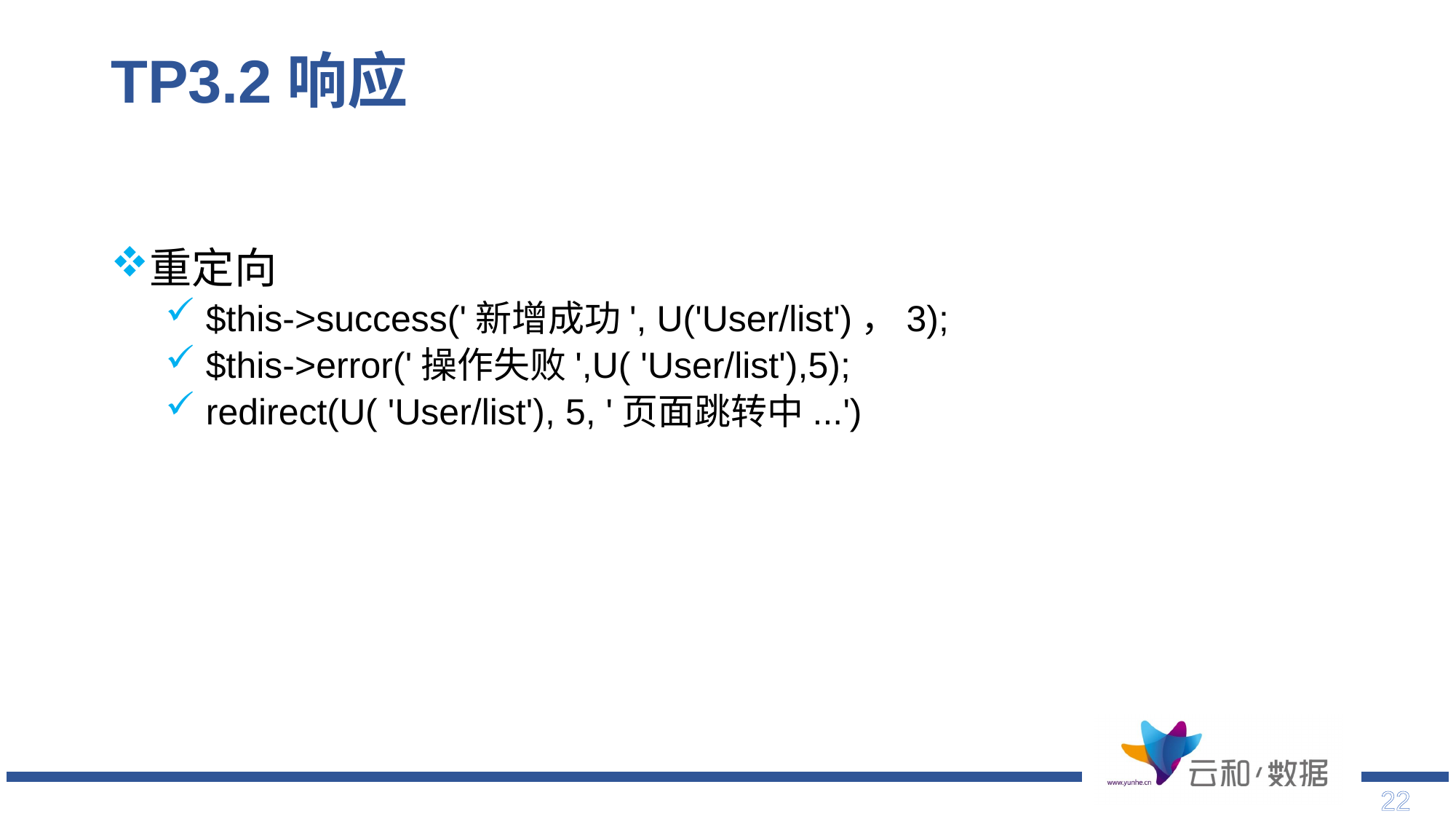

# TP3.2响应

重定向
 $this->success('新增成功', U('User/list')，3);
 $this->error('操作失败',U( 'User/list'),5);
 redirect(U( 'User/list'), 5, '页面跳转中...')